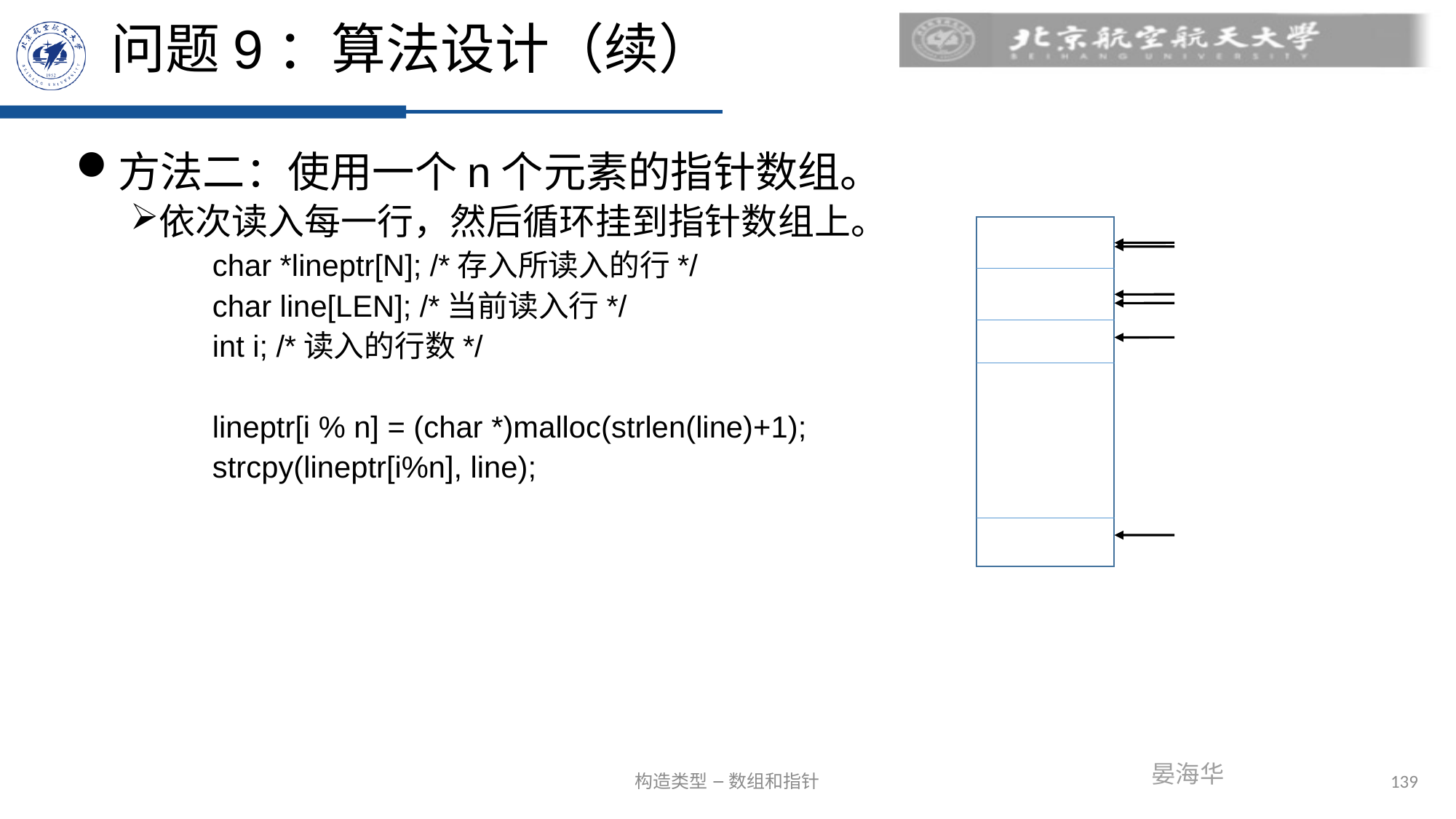

# 问题9：算法设计（续）
方法二：使用一个n个元素的指针数组。
依次读入每一行，然后循环挂到指针数组上。
char *lineptr[N]; /*存入所读入的行*/
char line[LEN]; /*当前读入行*/
int i; /*读入的行数*/

lineptr[i % n] = (char *)malloc(strlen(line)+1);
strcpy(lineptr[i%n], line);

139
构造类型 – 数组和指针